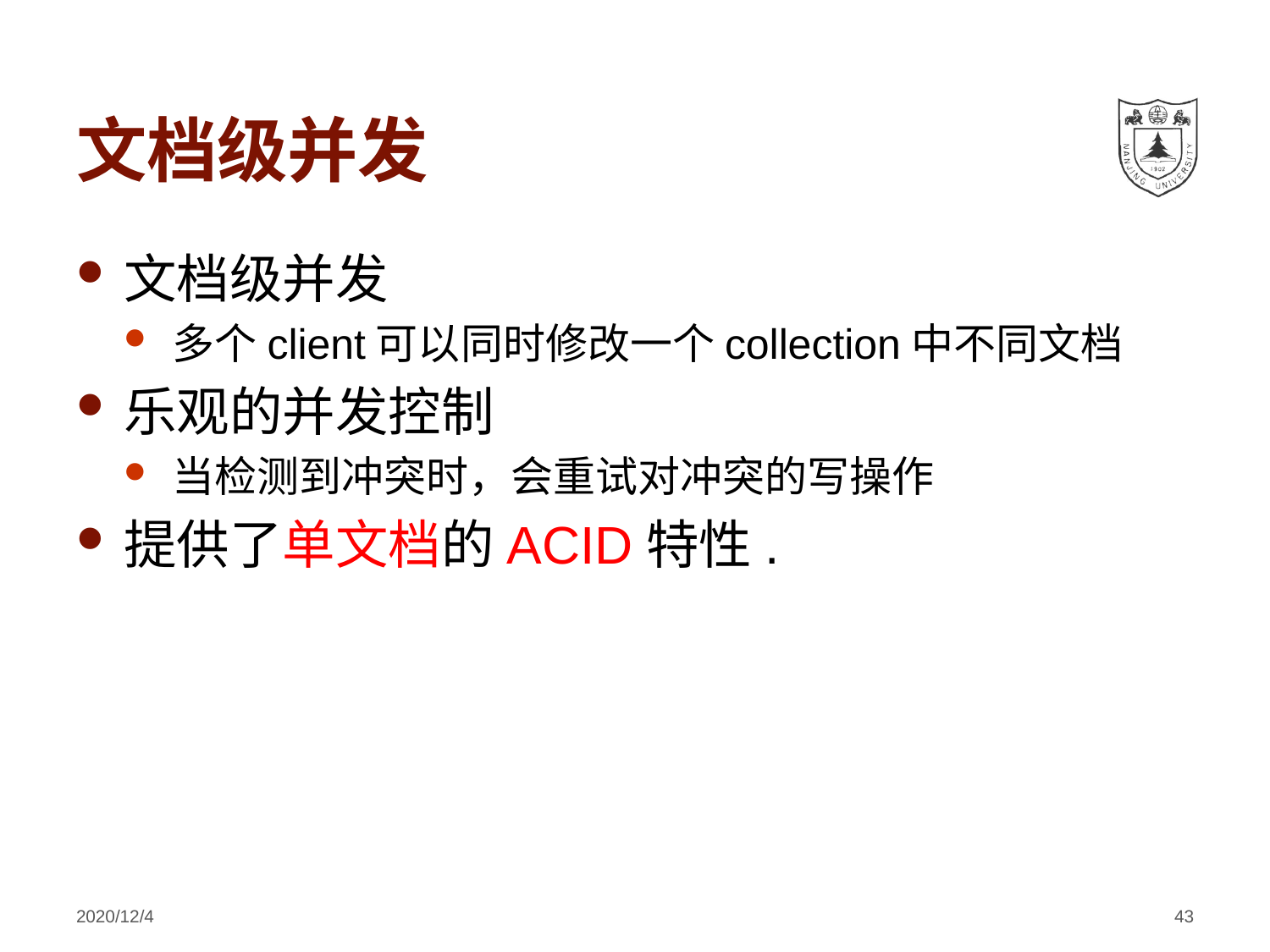

# 文档级并发
文档级并发
多个client可以同时修改一个collection中不同文档
乐观的并发控制
当检测到冲突时，会重试对冲突的写操作
提供了单文档的ACID特性.

2020/12/4

43